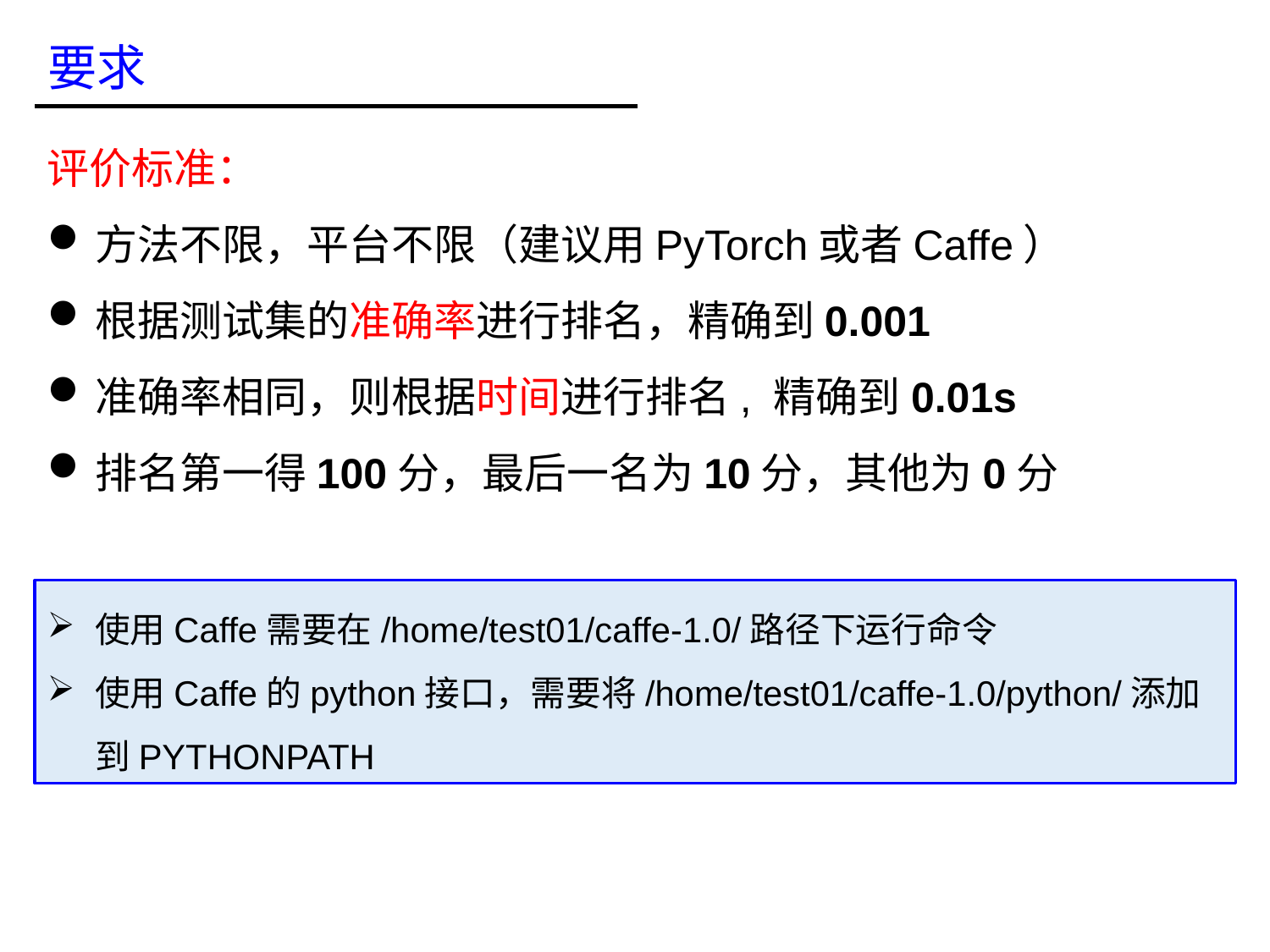

要求
评价标准：
方法不限，平台不限（建议用PyTorch或者Caffe）
根据测试集的准确率进行排名，精确到0.001
准确率相同，则根据时间进行排名, 精确到0.01s
排名第一得100分，最后一名为10分，其他为0分
使用Caffe需要在/home/test01/caffe-1.0/路径下运行命令
使用Caffe的python接口，需要将/home/test01/caffe-1.0/python/添加到PYTHONPATH